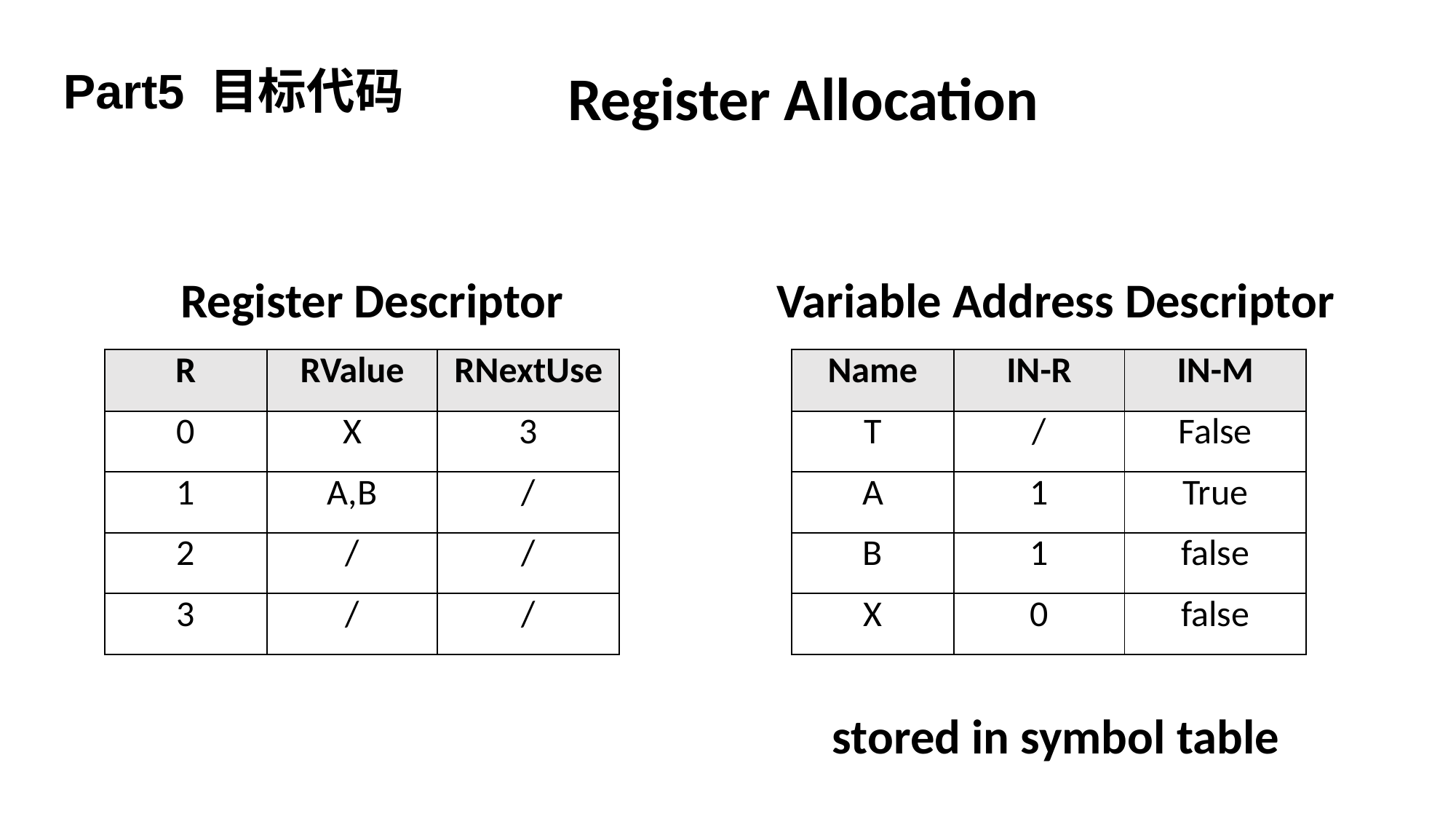

Register Allocation
Part5 目标代码
 Variable Address Descriptor
Register Descriptor
| Name | IN-R | IN-M |
| --- | --- | --- |
| T | / | False |
| A | 1 | True |
| B | 1 | false |
| X | 0 | false |
| R | RValue | RNextUse |
| --- | --- | --- |
| 0 | X | 3 |
| 1 | A,B | / |
| 2 | / | / |
| 3 | / | / |
 stored in symbol table